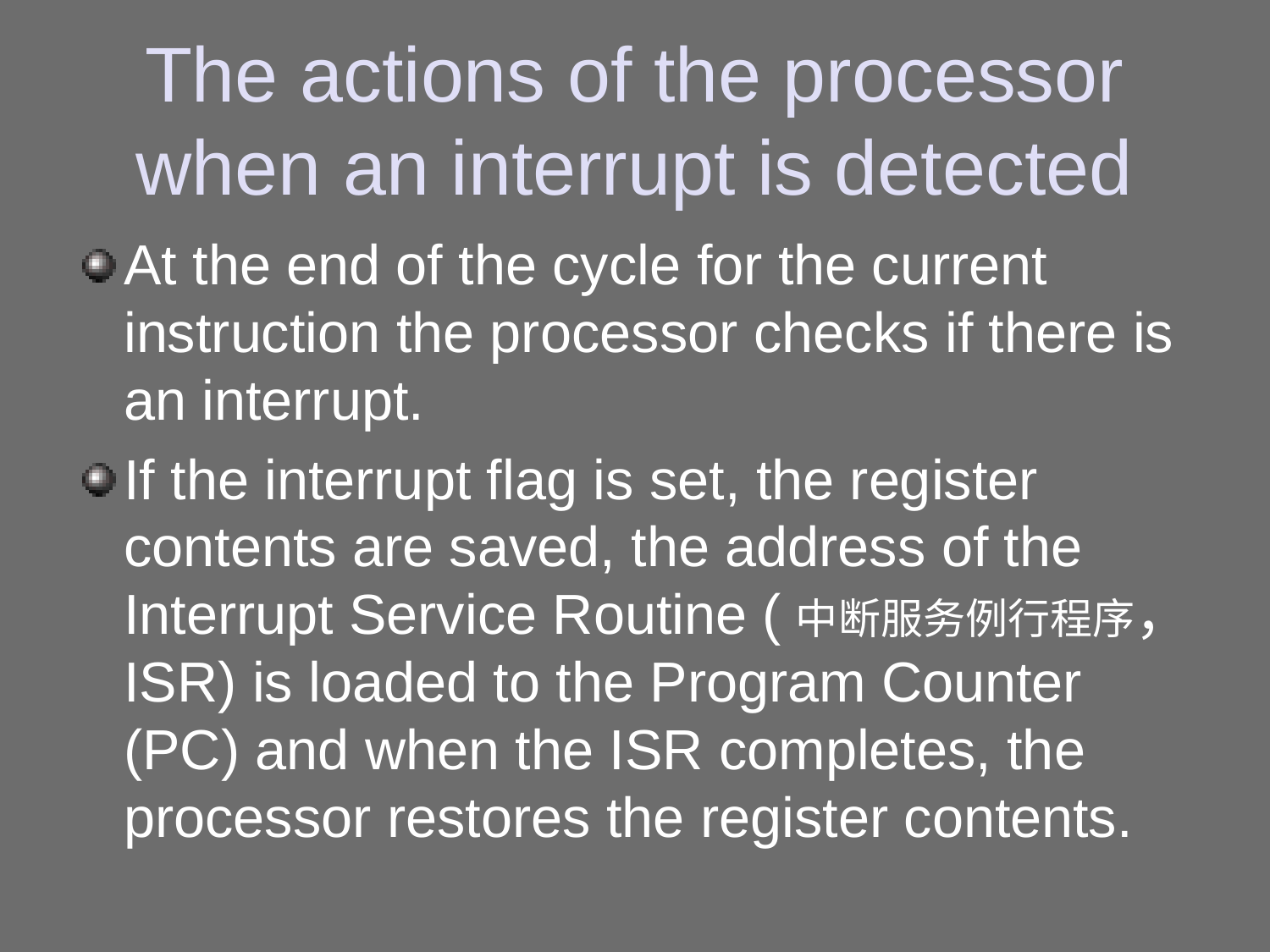

# The actions of the processor when an interrupt is detected
At the end of the cycle for the current instruction the processor checks if there is an interrupt.
If the interrupt flag is set, the register contents are saved, the address of the Interrupt Service Routine (中断服务例行程序，ISR) is loaded to the Program Counter (PC) and when the ISR completes, the processor restores the register contents.